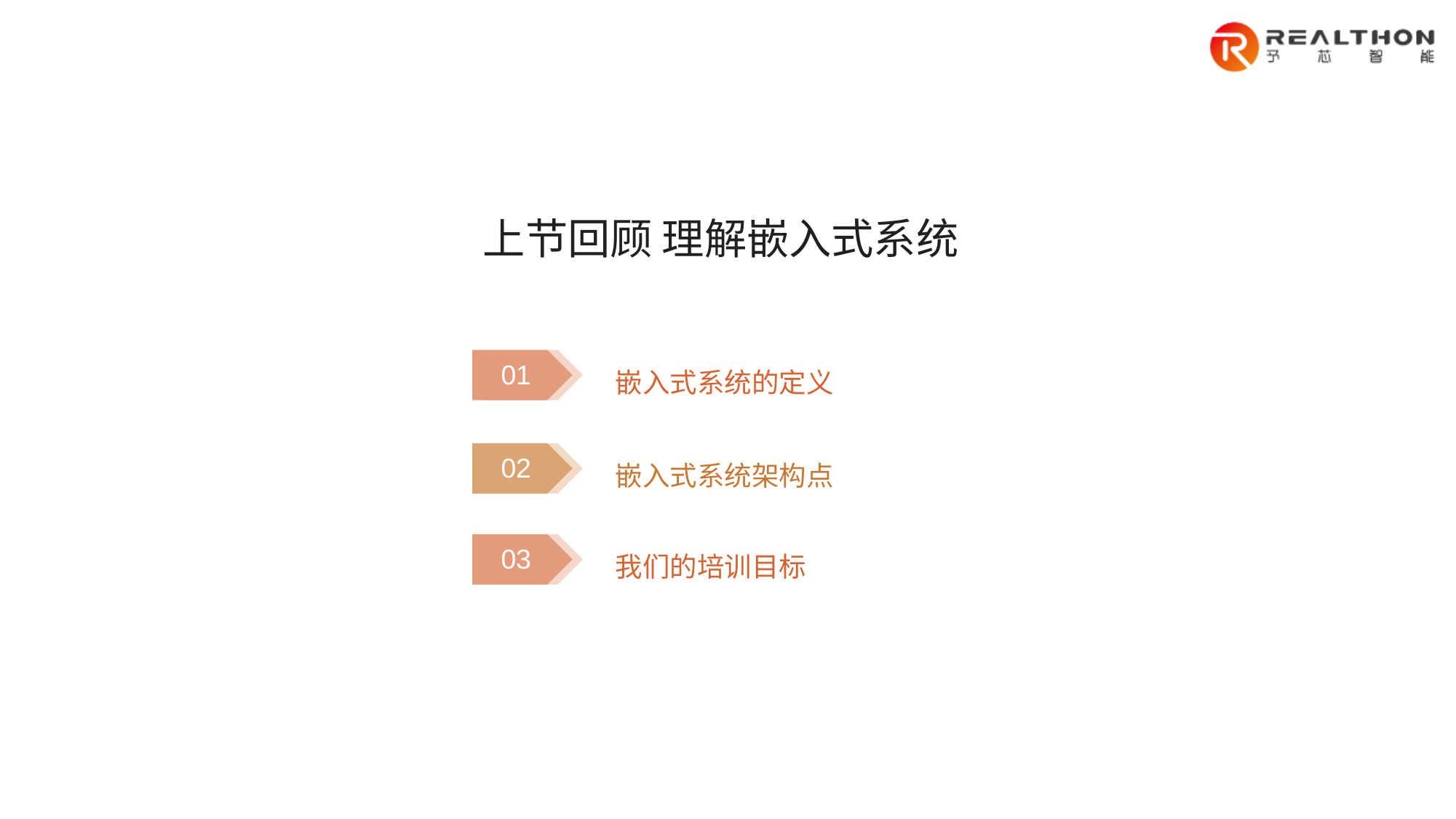

上节回顾 理解嵌入式系统
嵌入式系统的定义
01

嵌入式系统架构点
02

我们的培训目标
03